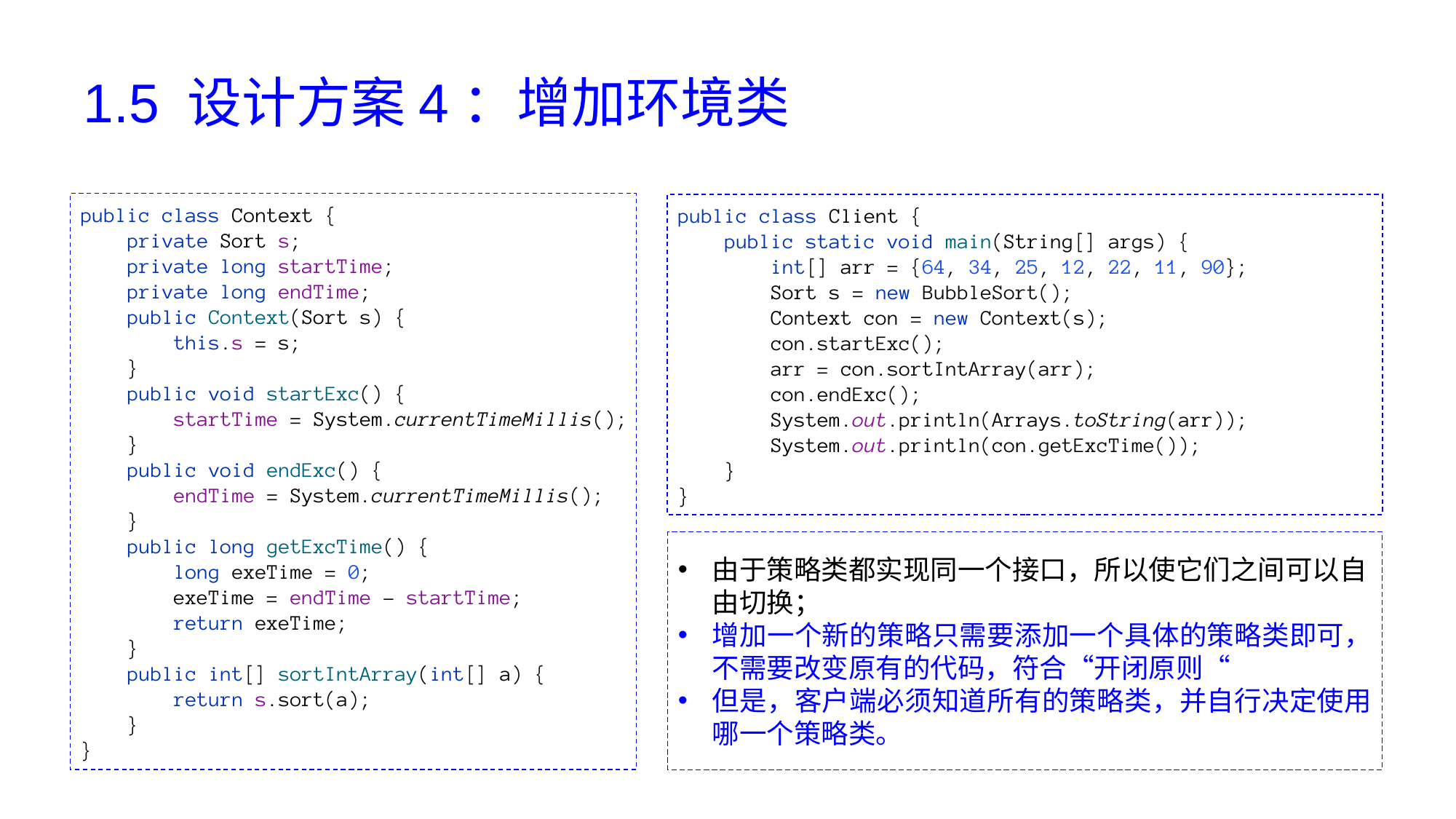

# 1.5 设计方案4：增加环境类
public class Context {
    private Sort s;
    private long startTime;
    private long endTime;
    public Context(Sort s) {
        this.s = s;
    }
    public void startExc() {
        startTime = System.currentTimeMillis();
    }
    public void endExc() {
        endTime = System.currentTimeMillis();
    }
    public long getExcTime() {
        long exeTime = 0;
        exeTime = endTime - startTime;
        return exeTime;
    }
    public int[] sortIntArray(int[] a) {
        return s.sort(a);
    }
}
public class Client {
    public static void main(String[] args) {
        int[] arr = {64, 34, 25, 12, 22, 11, 90};
        Sort s = new BubbleSort();
        Context con = new Context(s);
        con.startExc();
        arr = con.sortIntArray(arr);
        con.endExc();
        System.out.println(Arrays.toString(arr));
        System.out.println(con.getExcTime());
    }
}
由于策略类都实现同一个接口，所以使它们之间可以自由切换；
增加一个新的策略只需要添加一个具体的策略类即可，不需要改变原有的代码，符合“开闭原则“
但是，客户端必须知道所有的策略类，并自行决定使用哪一个策略类。
15